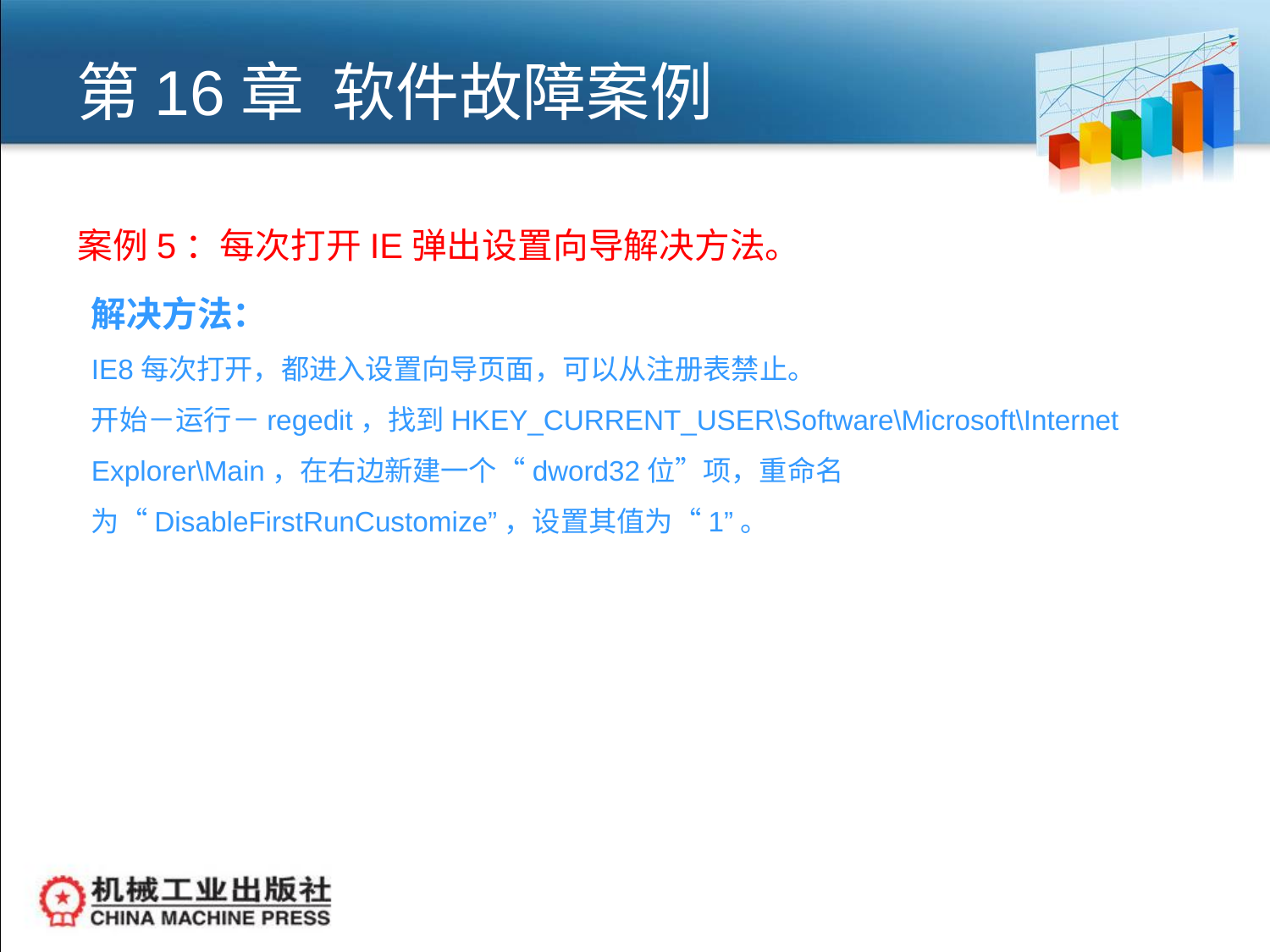

# 第16章  软件故障案例
案例5：每次打开IE弹出设置向导解决方法。
解决方法：
IE8每次打开，都进入设置向导页面，可以从注册表禁止。
开始－运行－regedit，找到HKEY_CURRENT_USER\Software\Microsoft\Internet Explorer\Main，在右边新建一个“dword32位”项，重命名为“DisableFirstRunCustomize”，设置其值为“1”。